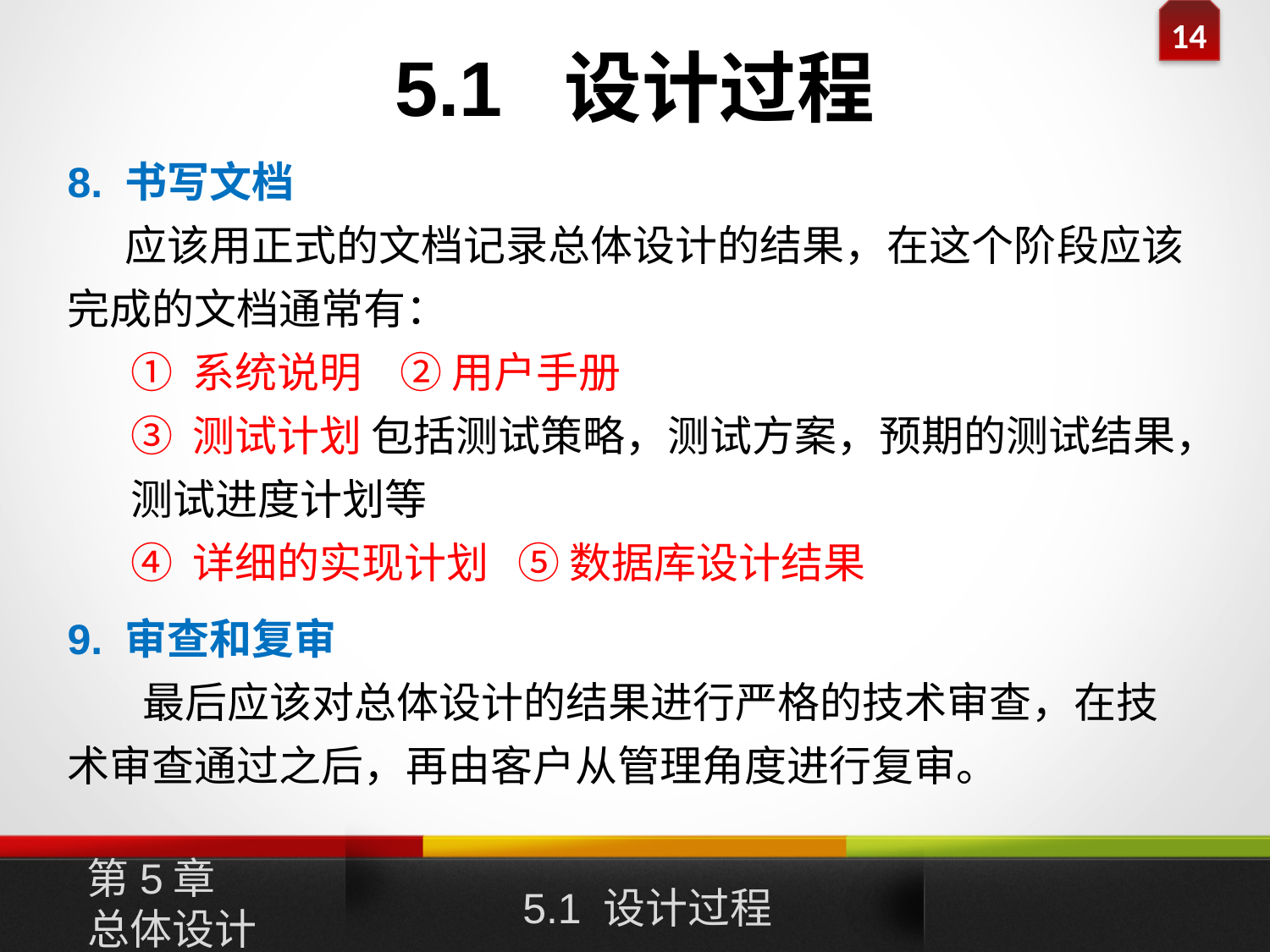

# 5.1  设计过程
8. 书写文档
     应该用正式的文档记录总体设计的结果，在这个阶段应该完成的文档通常有：
① 系统说明    ② 用户手册
③ 测试计划 包括测试策略，测试方案，预期的测试结果，测试进度计划等
④ 详细的实现计划   ⑤ 数据库设计结果
9. 审查和复审
最后应该对总体设计的结果进行严格的技术审查，在技术审查通过之后，再由客户从管理角度进行复审。
第5章
总体设计
5.1 设计过程